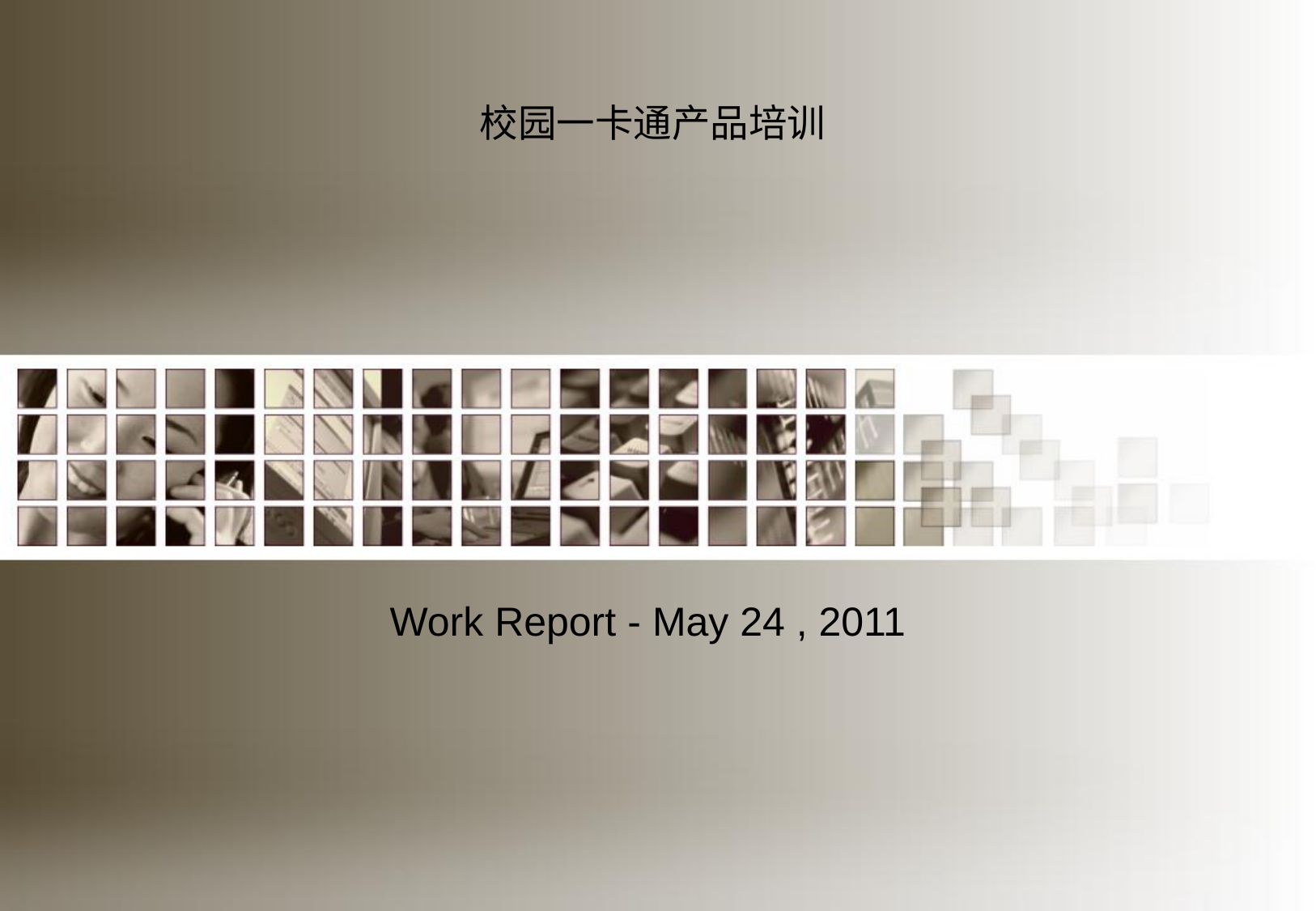

# 校园一卡通产品培训
Work Report - May 24 , 2011